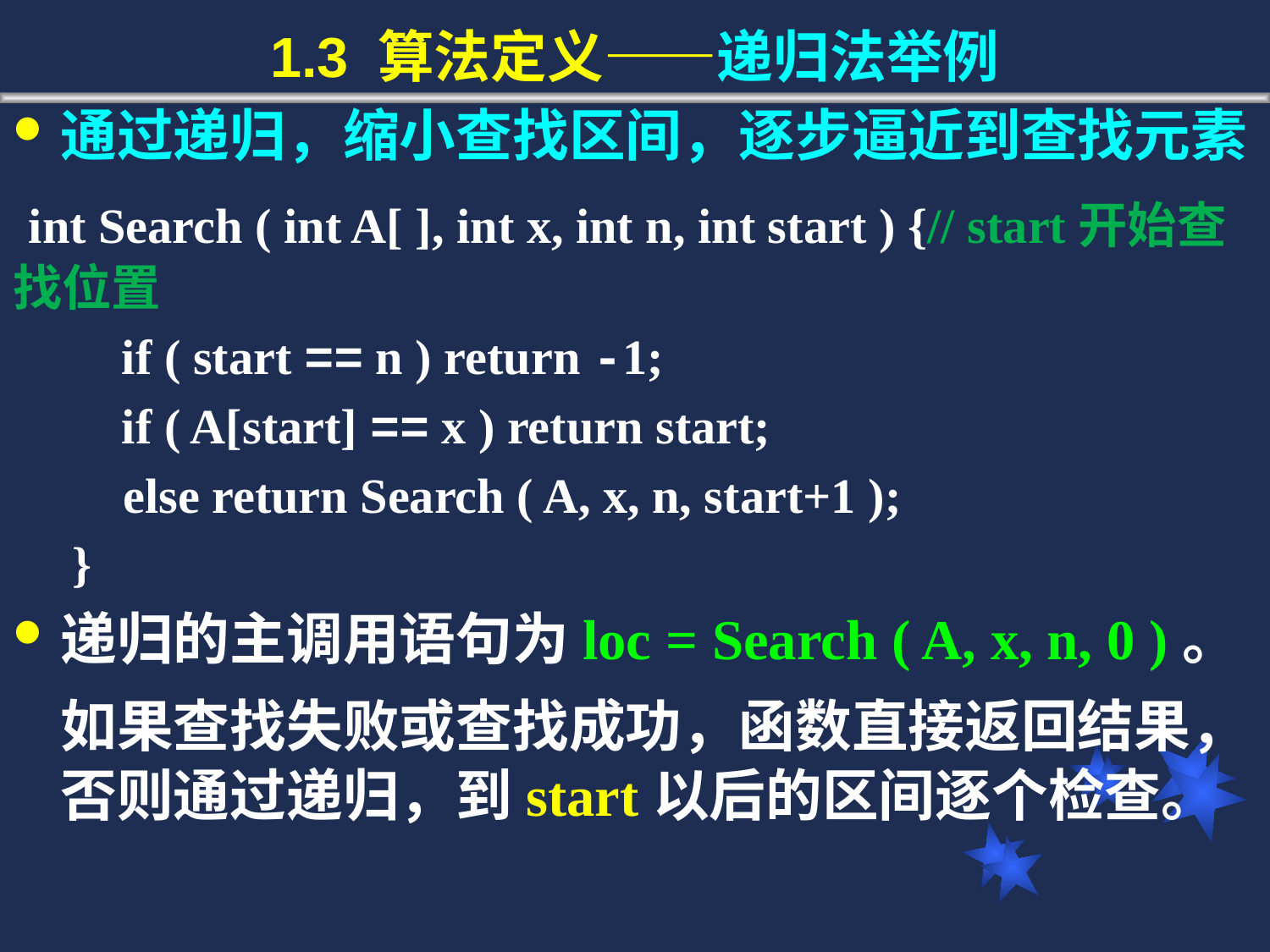

1.3 算法定义——递归法举例
通过递归，缩小查找区间，逐步逼近到查找元素
 int Search ( int A[ ], int x, int n, int start ) {// start开始查找位置
	     if ( start == n ) return -1;
	     if ( A[start] == x ) return start;
         else return Search ( A, x, n, start+1 );
	 }
递归的主调用语句为loc = Search ( A, x, n, 0 )。
	如果查找失败或查找成功，函数直接返回结果，否则通过递归，到start以后的区间逐个检查。